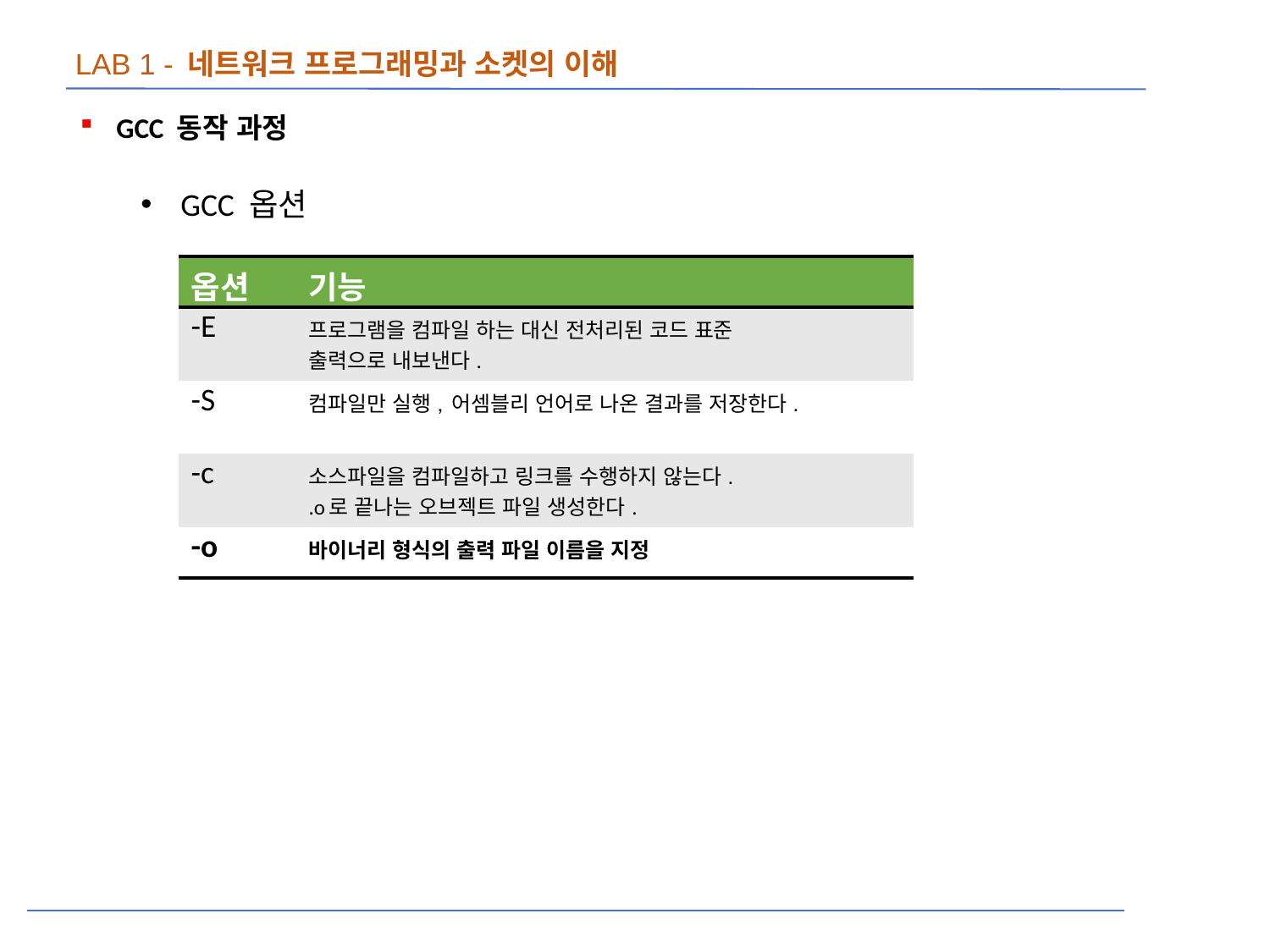

# LAB 1 - 네트워크 프로그래밍과 소켓의 이해
 GCC 동작 과정
GCC 옵션
| 옵션 | 기능 |
| --- | --- |
| -E | 프로그램을 컴파일 하는 대신 전처리된 코드 표준 출력으로 내보낸다. |
| -S | 컴파일만 실행, 어셈블리 언어로 나온 결과를 저장한다. |
| -c | 소스파일을 컴파일하고 링크를 수행하지 않는다. .o로 끝나는 오브젝트 파일 생성한다. |
| -o | 바이너리 형식의 출력 파일 이름을 지정 |